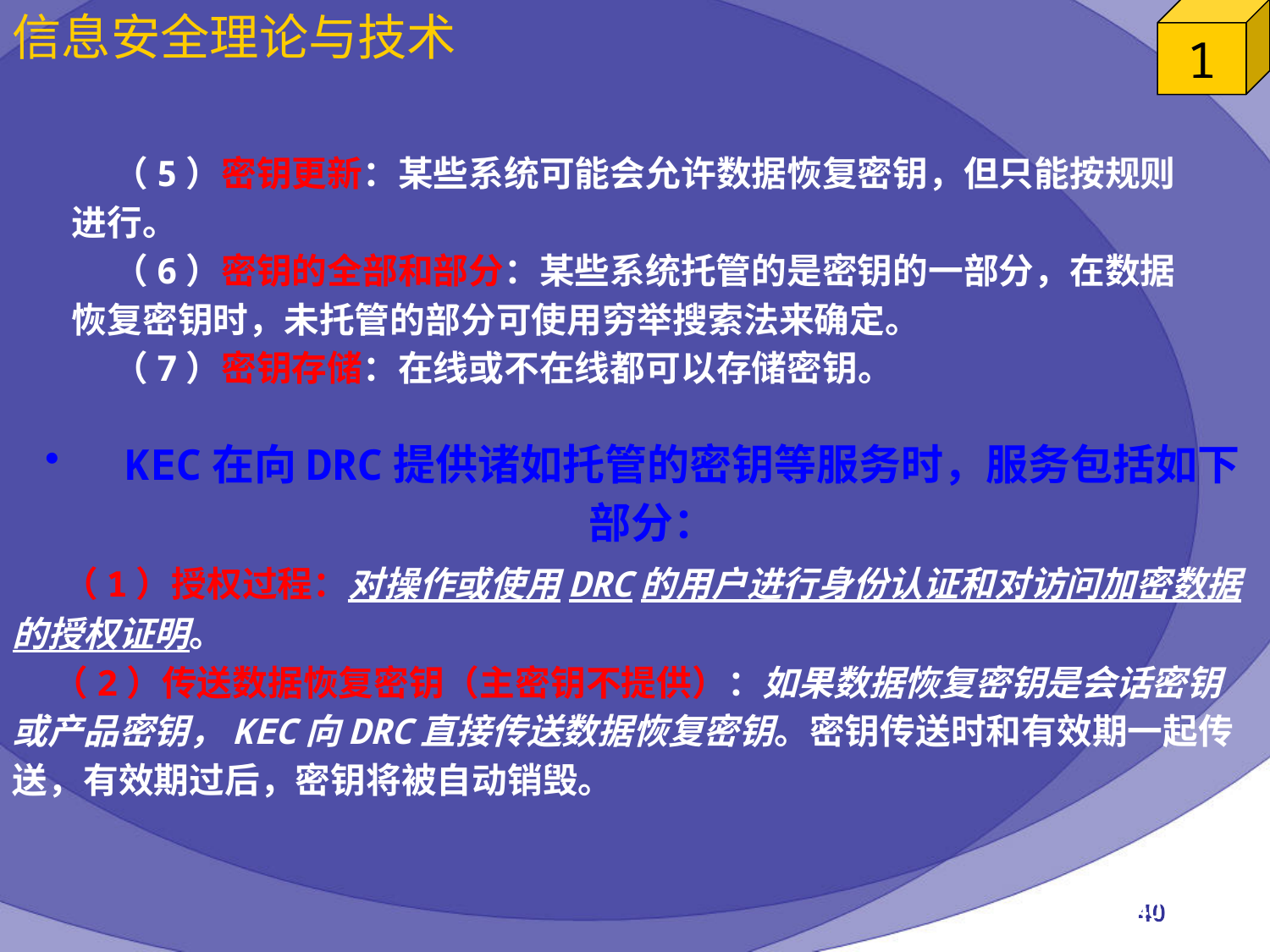

（5）密钥更新：某些系统可能会允许数据恢复密钥，但只能按规则进行。
    （6）密钥的全部和部分：某些系统托管的是密钥的一部分，在数据恢复密钥时，未托管的部分可使用穷举搜索法来确定。
    （7）密钥存储：在线或不在线都可以存储密钥。
  KEC在向DRC提供诸如托管的密钥等服务时，服务包括如下部分：
    （1）授权过程：对操作或使用DRC的用户进行身份认证和对访问加密数据的授权证明。
    （2）传送数据恢复密钥（主密钥不提供）：如果数据恢复密钥是会话密钥或产品密钥，KEC向DRC直接传送数据恢复密钥。密钥传送时和有效期一起传送，有效期过后，密钥将被自动销毁。
2023/4/25
40